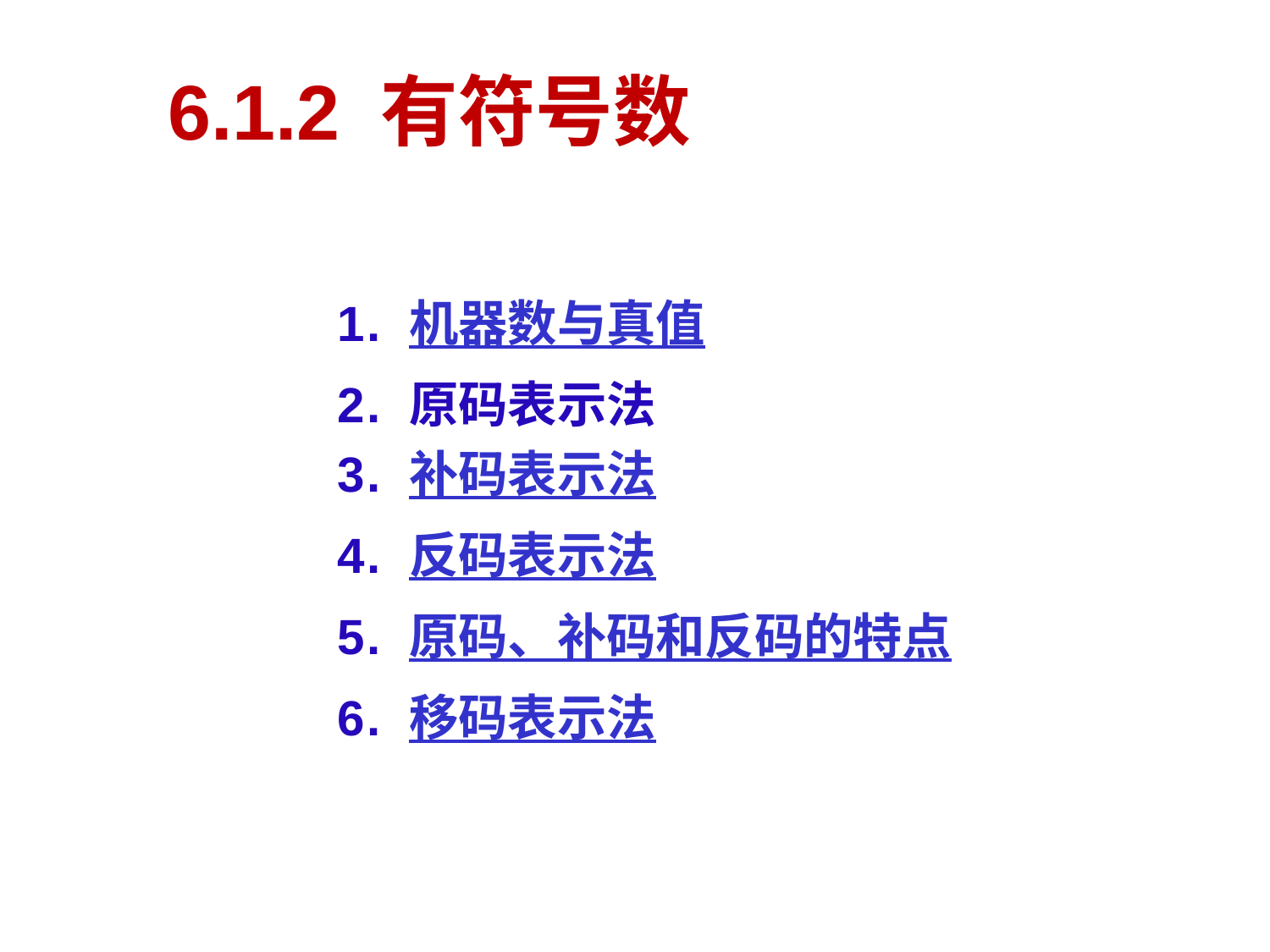

# 6.1.2 有符号数
机器数与真值
原码表示法
补码表示法
反码表示法
原码、补码和反码的特点
移码表示法